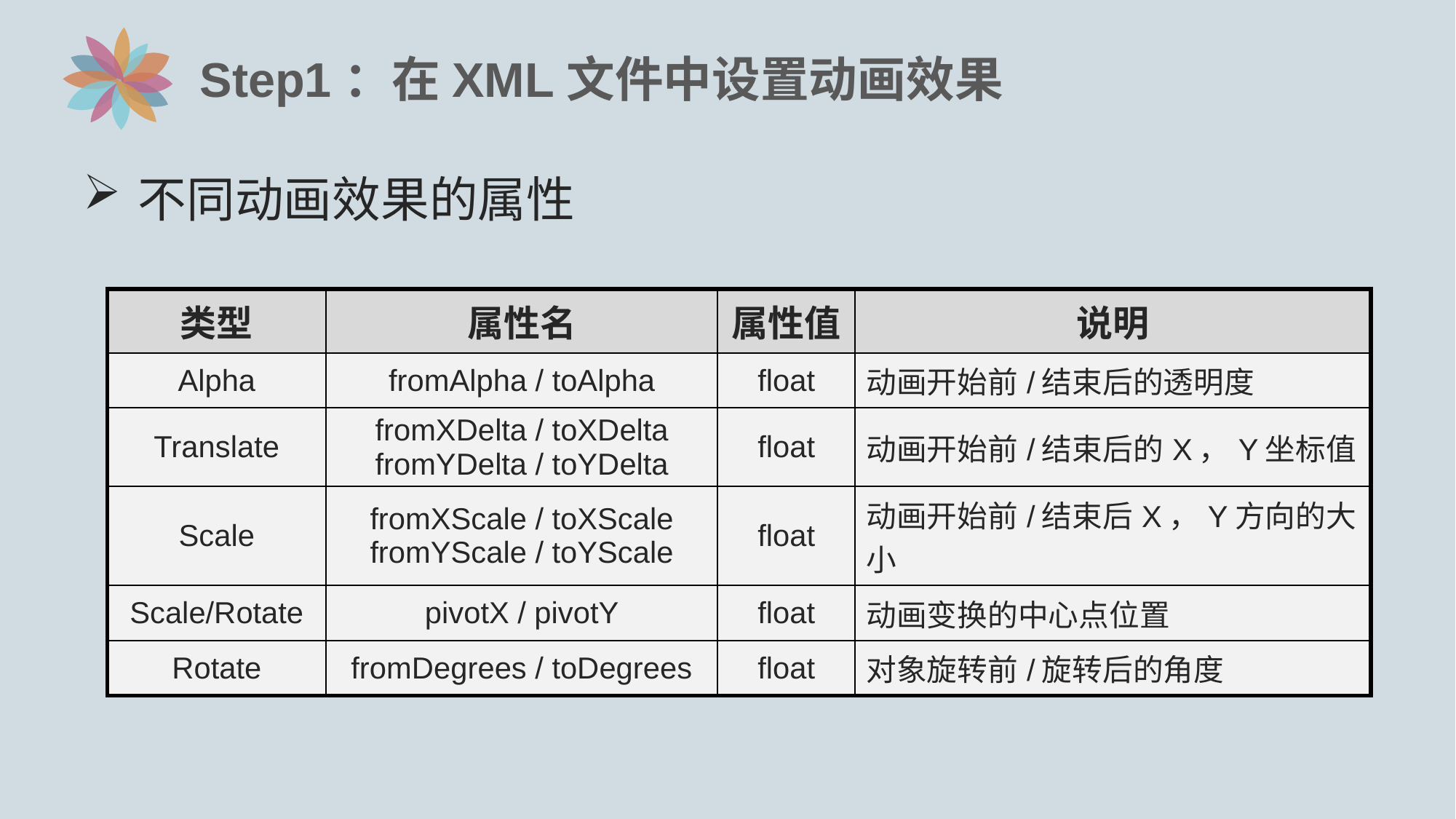

# Step1：在XML文件中设置动画效果
不同动画效果的属性
| 类型 | 属性名 | 属性值 | 说明 |
| --- | --- | --- | --- |
| Alpha | fromAlpha / toAlpha | float | 动画开始前/结束后的透明度 |
| Translate | fromXDelta / toXDelta fromYDelta / toYDelta | float | 动画开始前/结束后的X，Y坐标值 |
| Scale | fromXScale / toXScale fromYScale / toYScale | float | 动画开始前/结束后X，Y方向的大小 |
| Scale/Rotate | pivotX / pivotY | float | 动画变换的中心点位置 |
| Rotate | fromDegrees / toDegrees | float | 对象旋转前/旋转后的角度 |